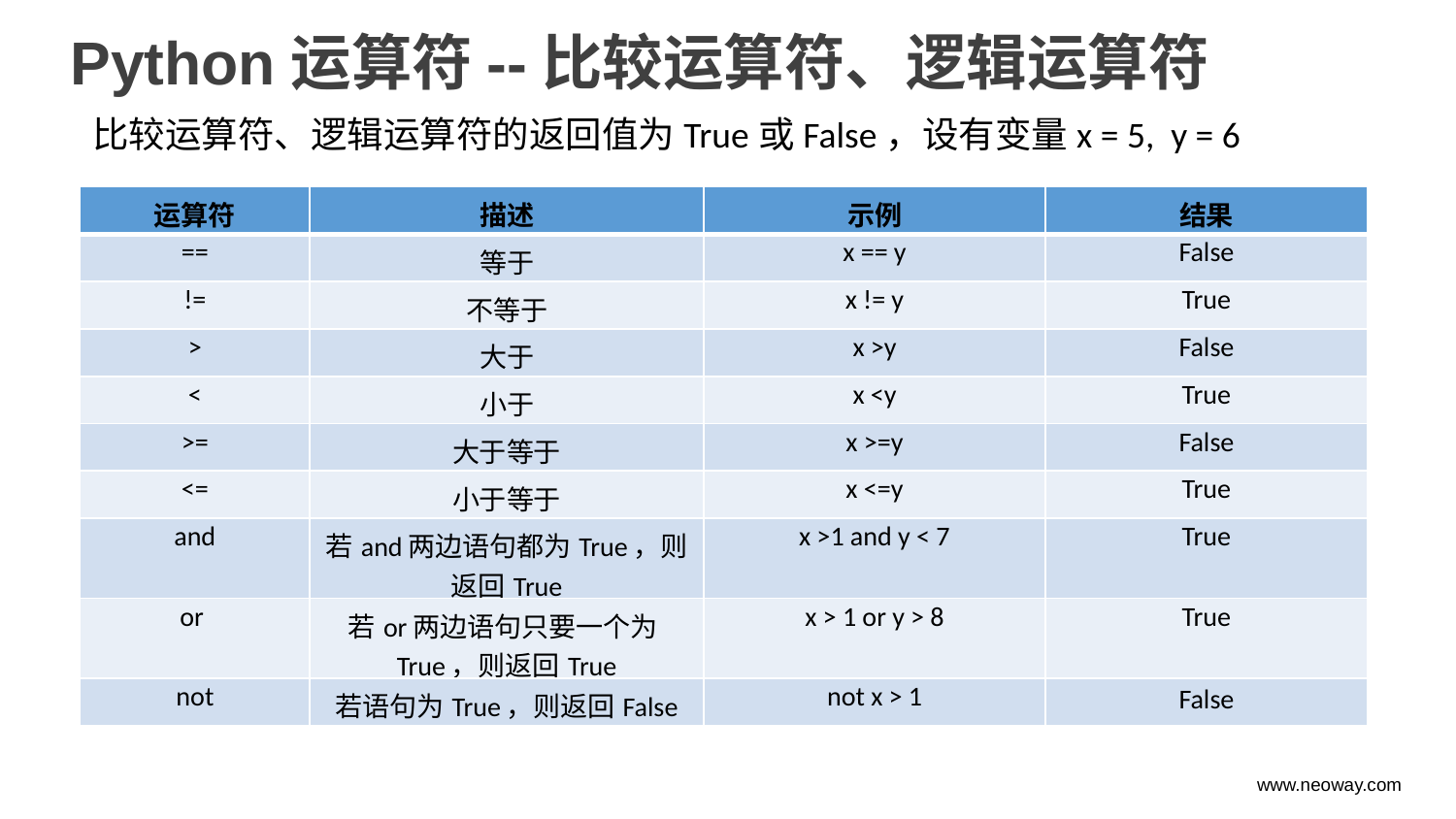

Python运算符--比较运算符、逻辑运算符
 比较运算符、逻辑运算符的返回值为True或False，设有变量x = 5,  y = 6
| 运算符 | 描述 | 示例 | 结果 |
| --- | --- | --- | --- |
| == | 等于 | x == y | False |
| != | 不等于 | x != y | True |
| > | 大于 | x >y | False |
| < | 小于 | x <y | True |
| >= | 大于等于 | x >=y | False |
| <= | 小于等于 | x <=y | True |
| and | 若and两边语句都为True，则返回True | x >1 and y < 7 | True |
| or | 若or两边语句只要一个为True，则返回True | x > 1 or y > 8 | True |
| not | 若语句为True，则返回False | not x > 1 | False |